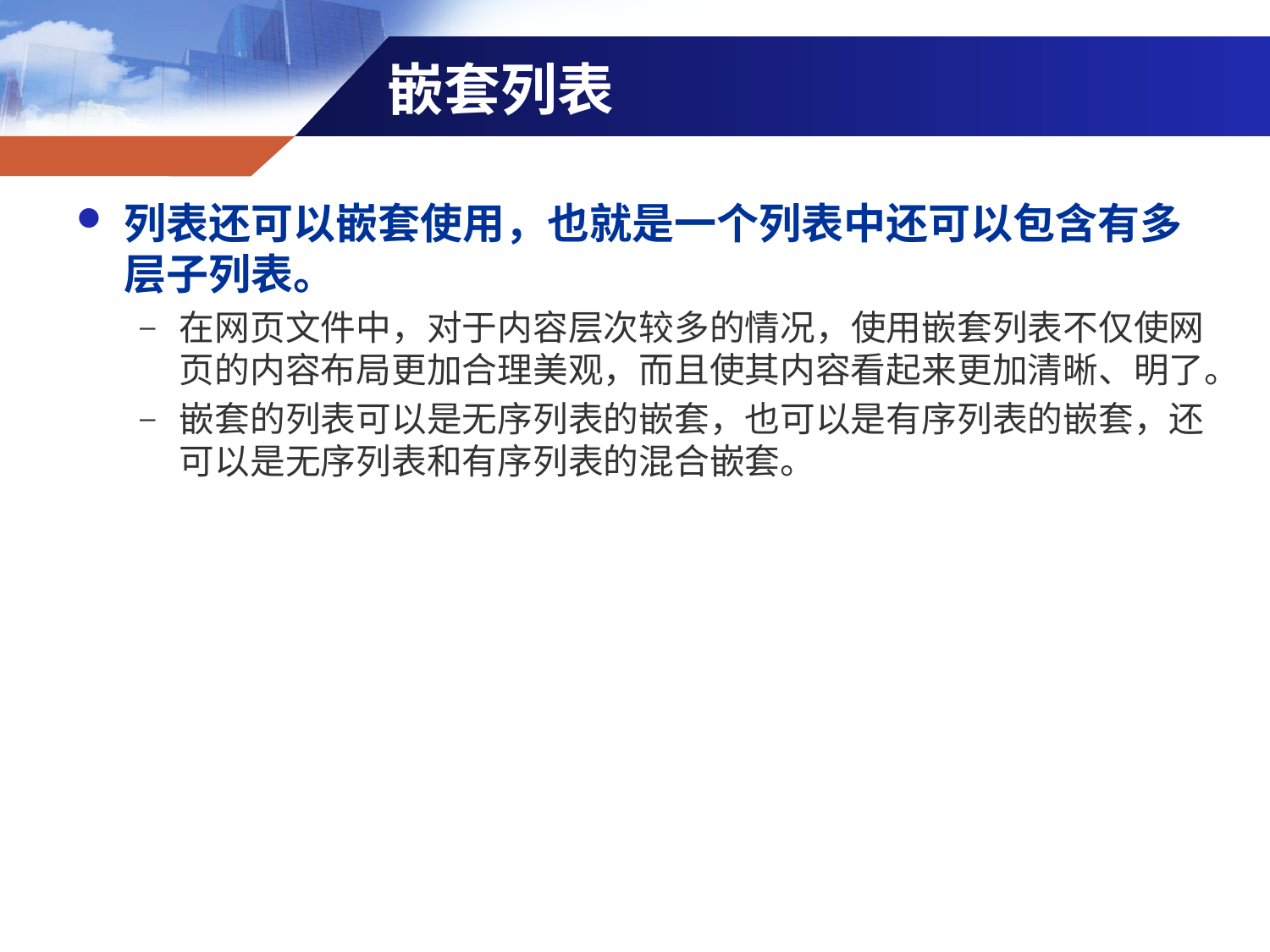

# 嵌套列表
列表还可以嵌套使用，也就是一个列表中还可以包含有多层子列表。
在网页文件中，对于内容层次较多的情况，使用嵌套列表不仅使网页的内容布局更加合理美观，而且使其内容看起来更加清晰、明了。
嵌套的列表可以是无序列表的嵌套，也可以是有序列表的嵌套，还可以是无序列表和有序列表的混合嵌套。